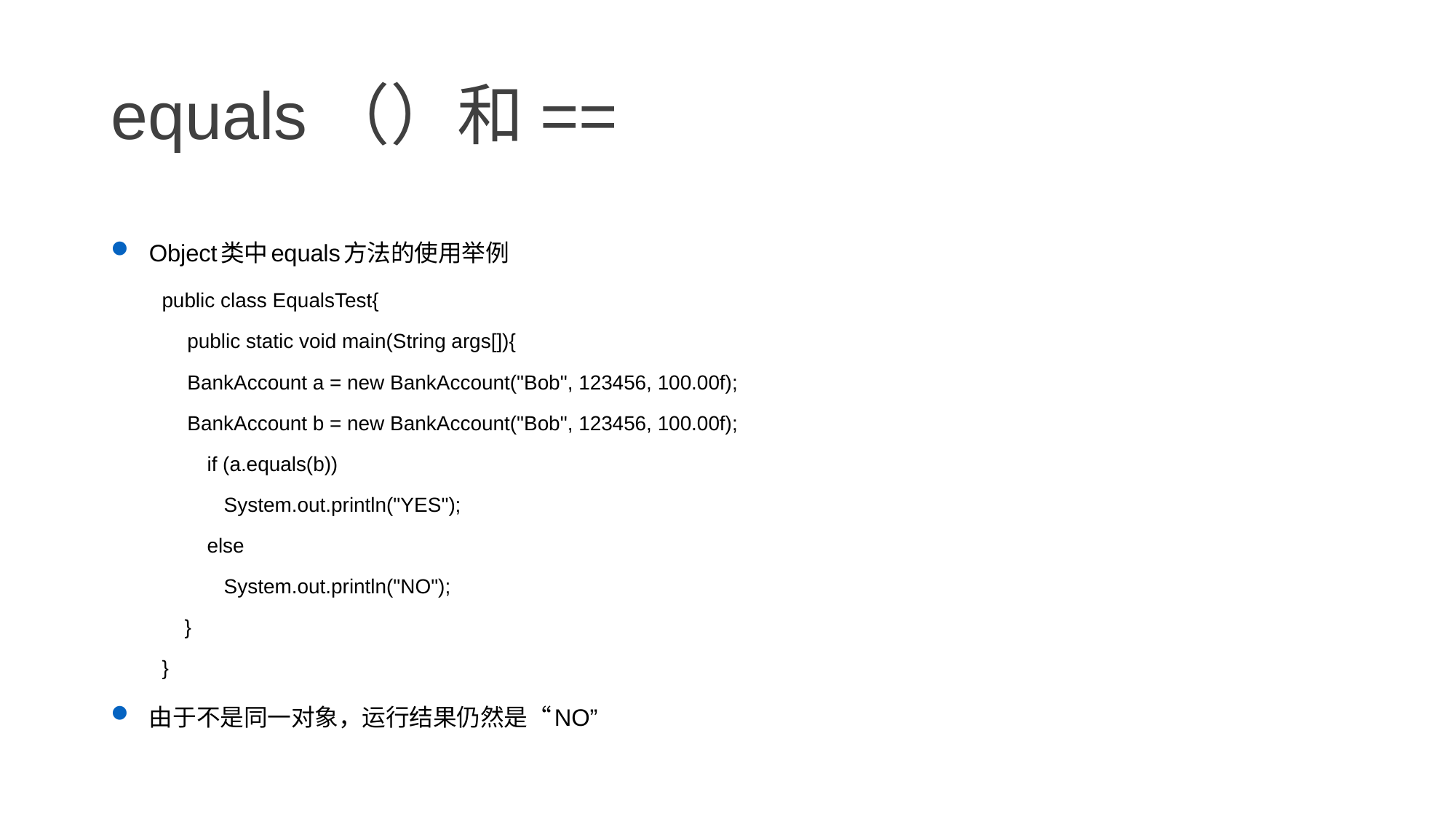

# equals（）和==
Object类中equals方法的使用举例
public class EqualsTest{
	public static void main(String args[]){
	BankAccount a = new BankAccount("Bob", 123456, 100.00f);
	BankAccount b = new BankAccount("Bob", 123456, 100.00f);
        if (a.equals(b))
           System.out.println("YES");
        else
           System.out.println("NO");
    }
}
由于不是同一对象，运行结果仍然是“NO”